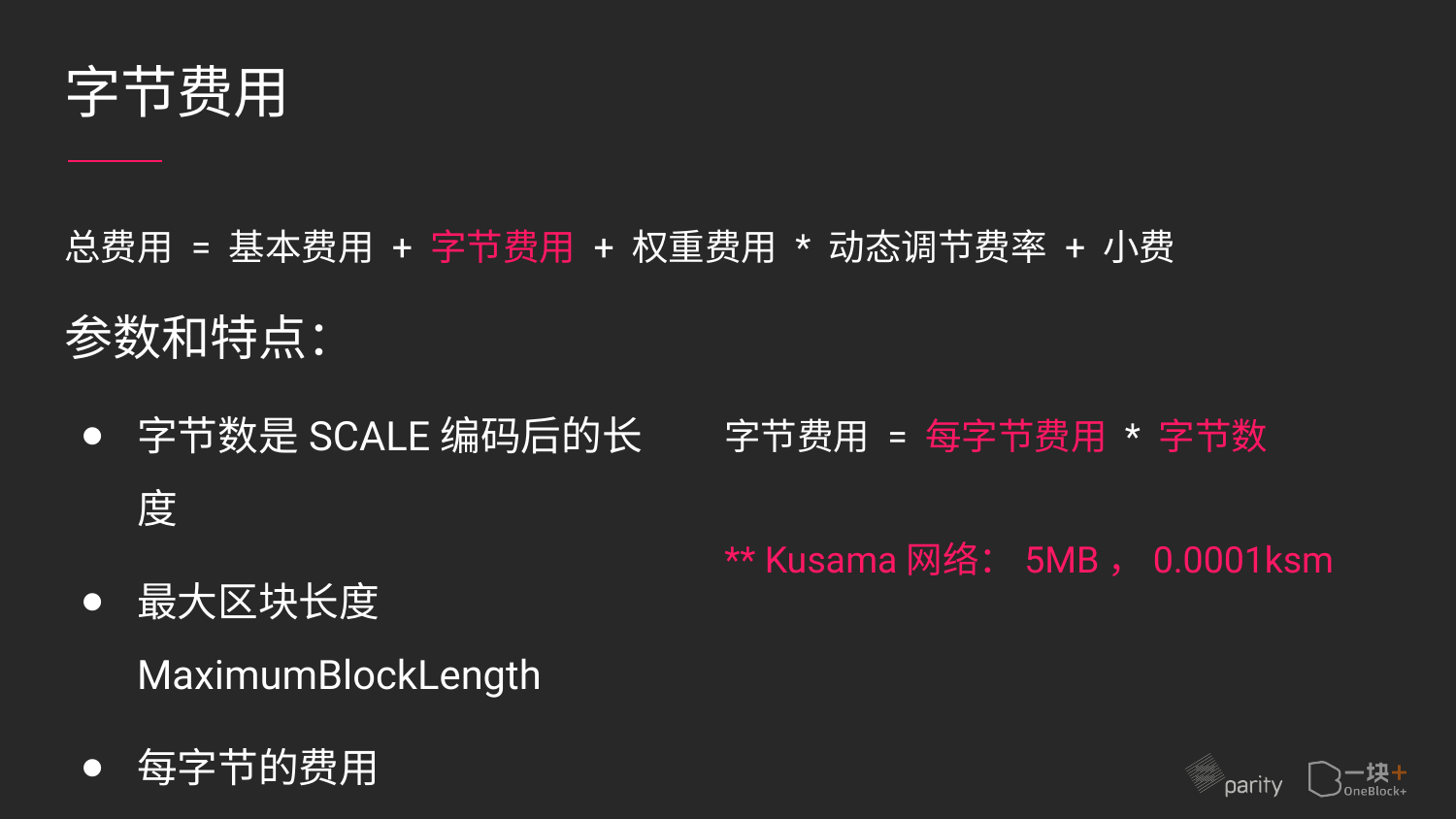

# 字节费用
总费用 = 基本费用 + 字节费用 + 权重费用 * 动态调节费率 + 小费
参数和特点：
字节数是SCALE编码后的长度
最大区块长度MaximumBlockLength
每字节的费用TransactionByteFee
配置在可升级的runtime代码

字节费用 = 每字节费用 * 字节数
** Kusama网络：5MB，0.0001ksm